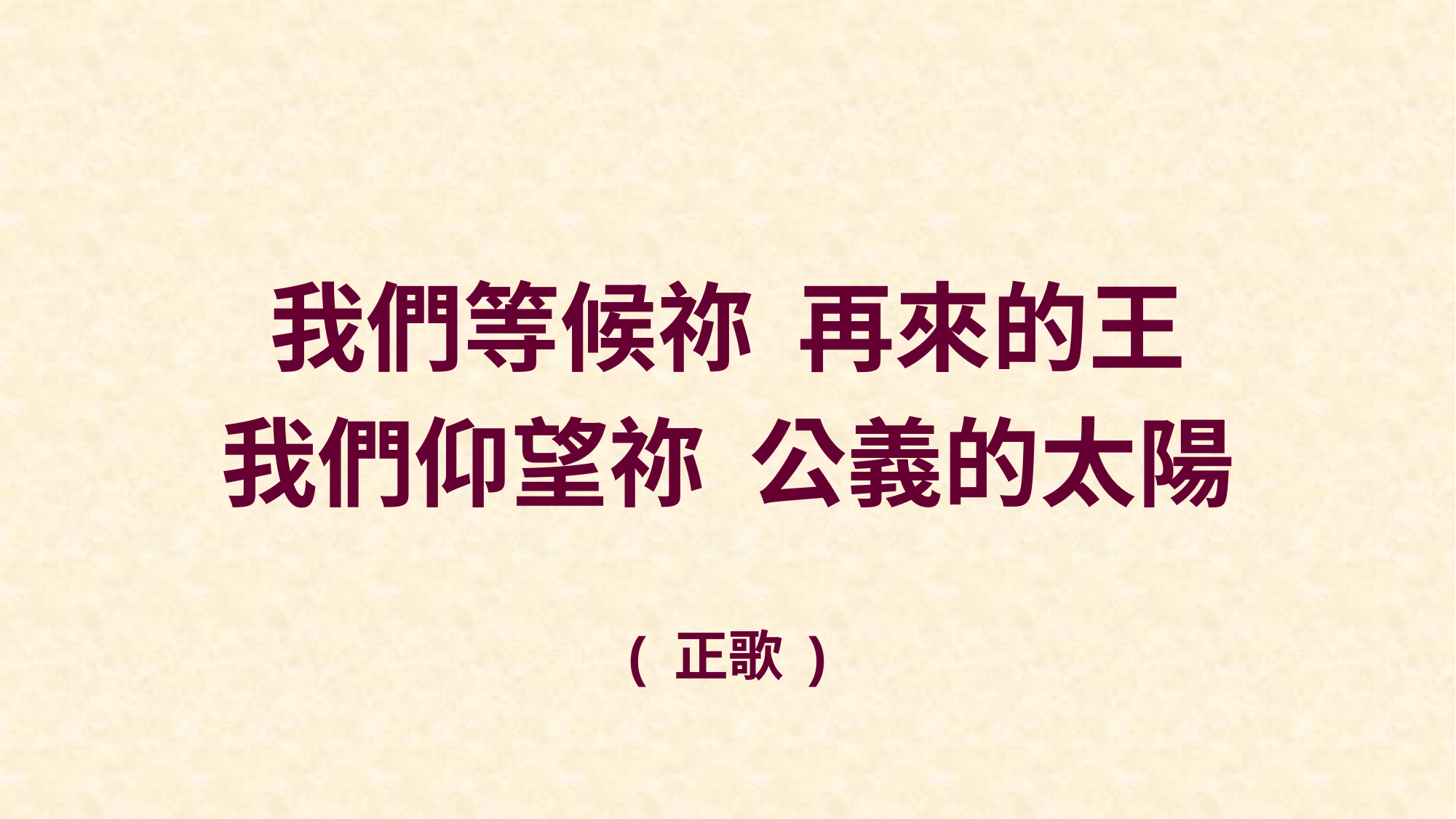

我們等候祢  再來的王
我們仰望祢  公義的太陽
( 正歌 )